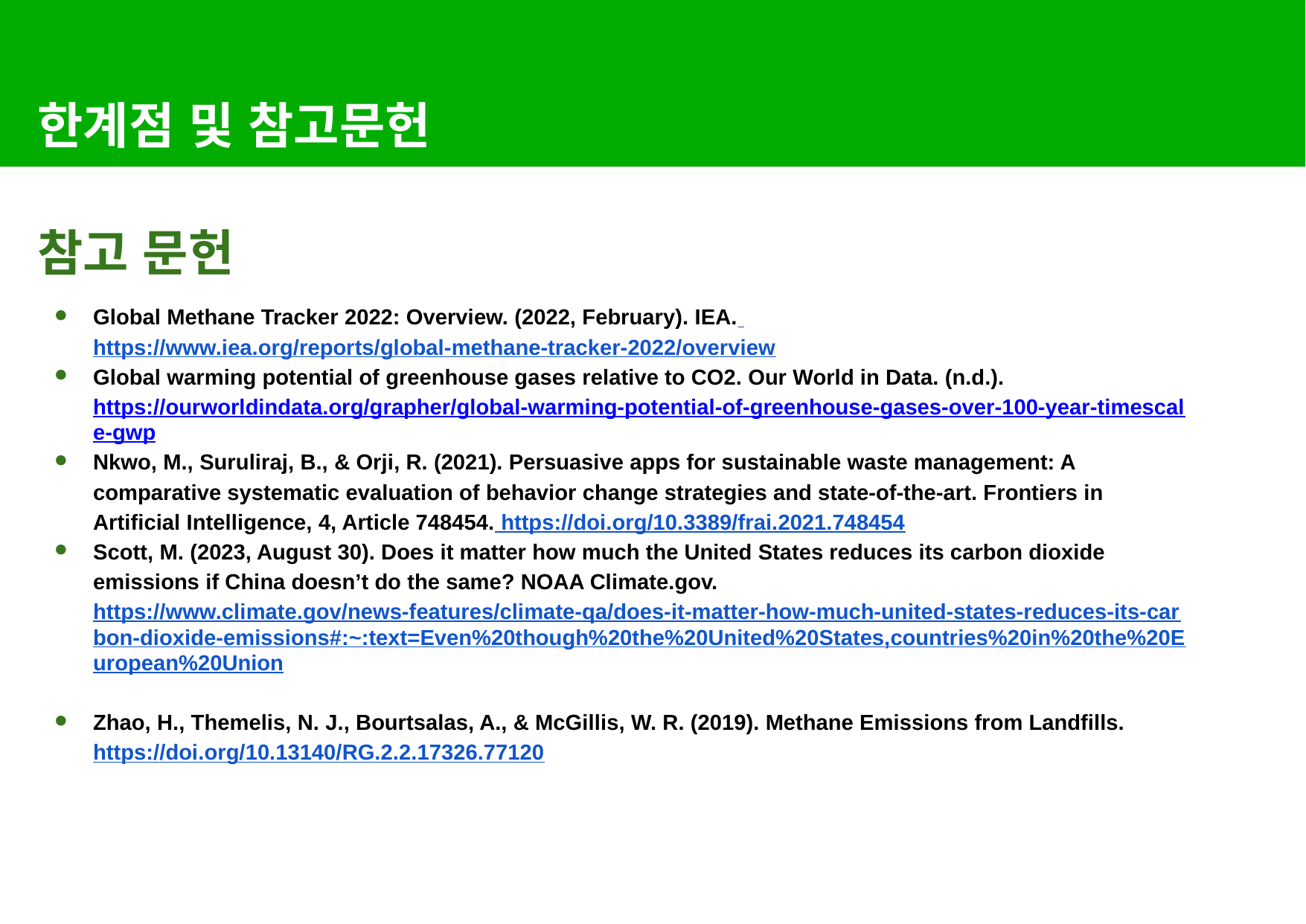

한계점 및 참고문헌
참고 문헌
Global Methane Tracker 2022: Overview. (2022, February). IEA. https://www.iea.org/reports/global-methane-tracker-2022/overview
Global warming potential of greenhouse gases relative to CO2. Our World in Data. (n.d.). https://ourworldindata.org/grapher/global-warming-potential-of-greenhouse-gases-over-100-year-timescale-gwp
Nkwo, M., Suruliraj, B., & Orji, R. (2021). Persuasive apps for sustainable waste management: A comparative systematic evaluation of behavior change strategies and state-of-the-art. Frontiers in Artificial Intelligence, 4, Article 748454. https://doi.org/10.3389/frai.2021.748454
Scott, M. (2023, August 30). Does it matter how much the United States reduces its carbon dioxide emissions if China doesn’t do the same? NOAA Climate.gov. https://www.climate.gov/news-features/climate-qa/does-it-matter-how-much-united-states-reduces-its-carbon-dioxide-emissions#:~:text=Even%20though%20the%20United%20States,countries%20in%20the%20European%20Union
Zhao, H., Themelis, N. J., Bourtsalas, A., & McGillis, W. R. (2019). Methane Emissions from Landfills. https://doi.org/10.13140/RG.2.2.17326.77120